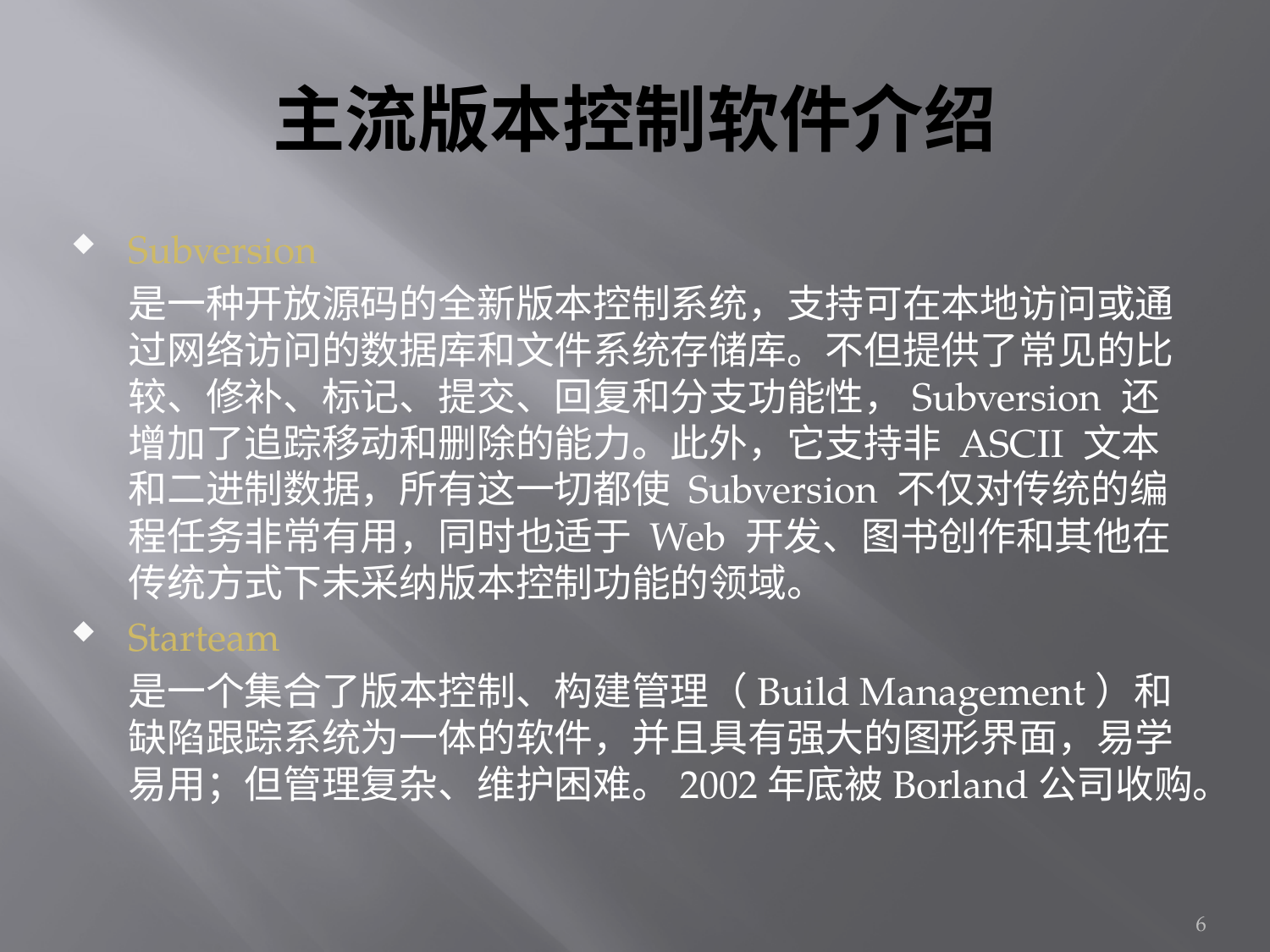

# 主流版本控制软件介绍
Subversion
      	是一种开放源码的全新版本控制系统，支持可在本地访问或通过网络访问的数据库和文件系统存储库。不但提供了常见的比较、修补、标记、提交、回复和分支功能性，Subversion 还增加了追踪移动和删除的能力。此外，它支持非 ASCII 文本和二进制数据，所有这一切都使 Subversion 不仅对传统的编程任务非常有用，同时也适于 Web 开发、图书创作和其他在传统方式下未采纳版本控制功能的领域。
Starteam
      	是一个集合了版本控制、构建管理（Build Management）和缺陷跟踪系统为一体的软件，并且具有强大的图形界面，易学易用；但管理复杂、维护困难。2002年底被Borland公司收购。

6